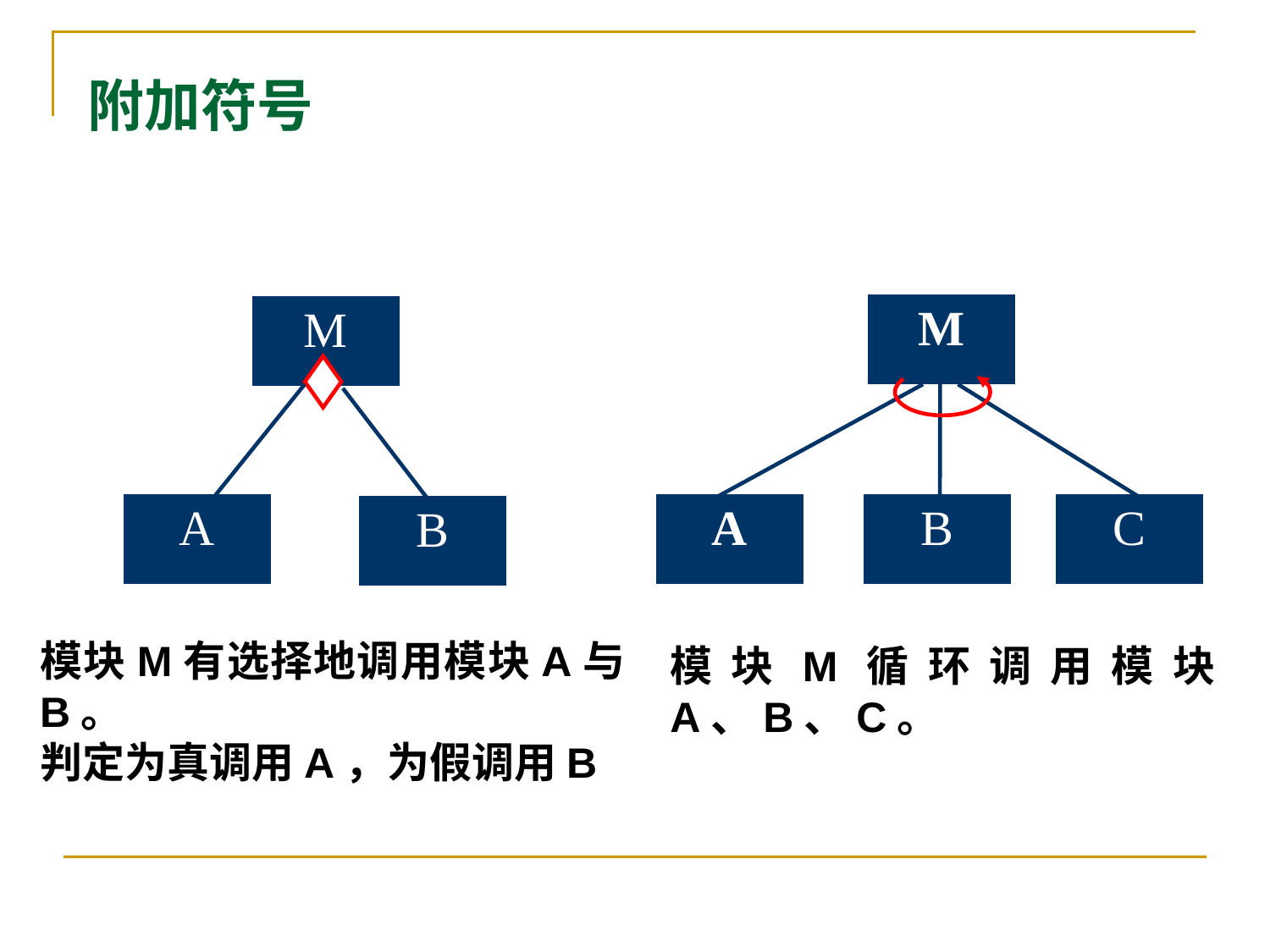

# 附加符号
M
M

A
A
B
C
B
模块M有选择地调用模块A与B。
判定为真调用A，为假调用B
模块M循环调用模块A、B、C。